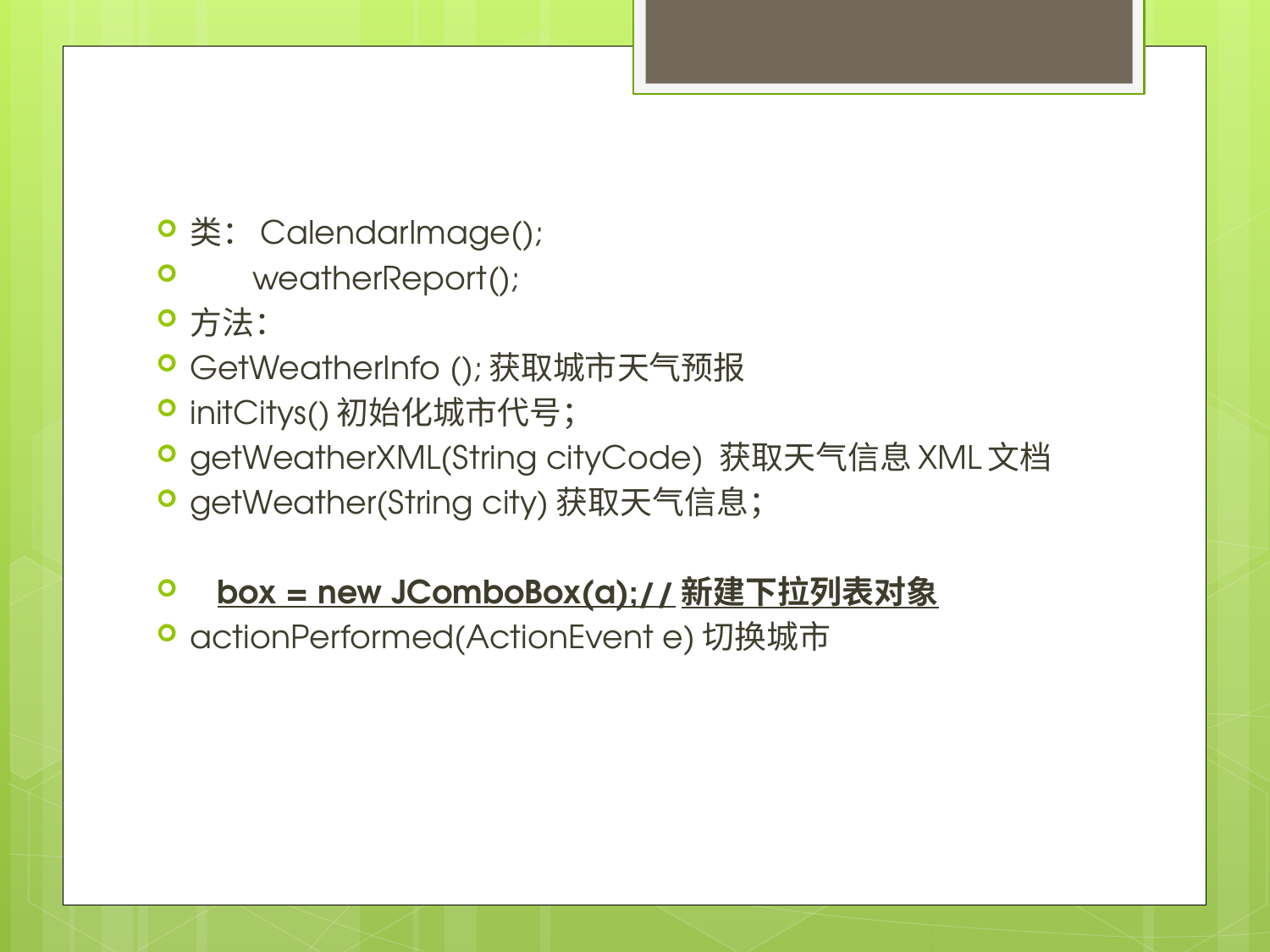

类：CalendarImage();
       weatherReport();
方法：
GetWeatherInfo ();获取城市天气预报
initCitys()初始化城市代号；
getWeatherXML(String cityCode) 获取天气信息XML文档
getWeather(String city)获取天气信息；

   box = new JComboBox(a);//新建下拉列表对象
actionPerformed(ActionEvent e)切换城市